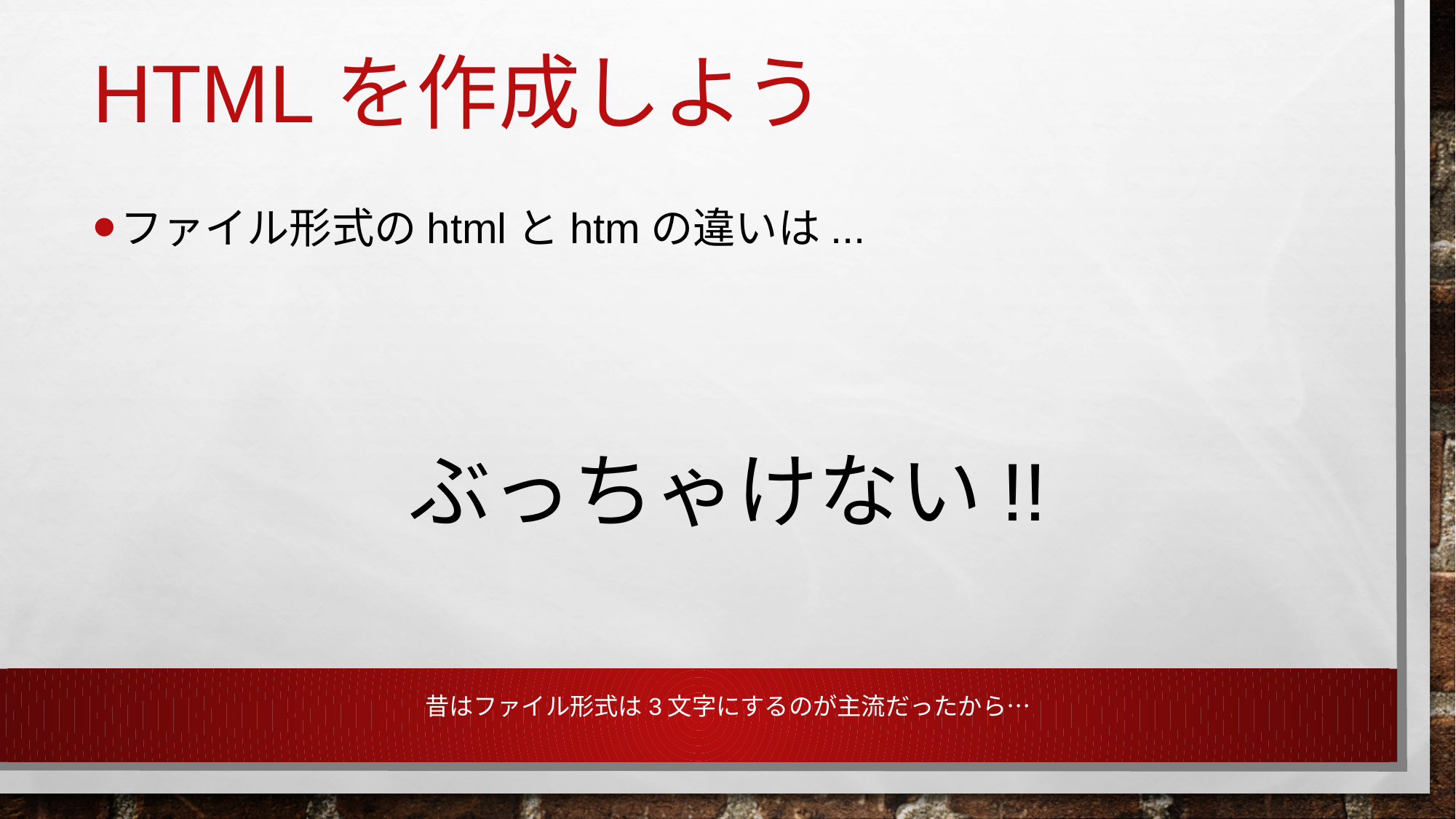

# HTMLを作成しよう
ファイル形式のhtmlとhtmの違いは...

ぶっちゃけない!!

昔はファイル形式は3文字にするのが主流だったから…